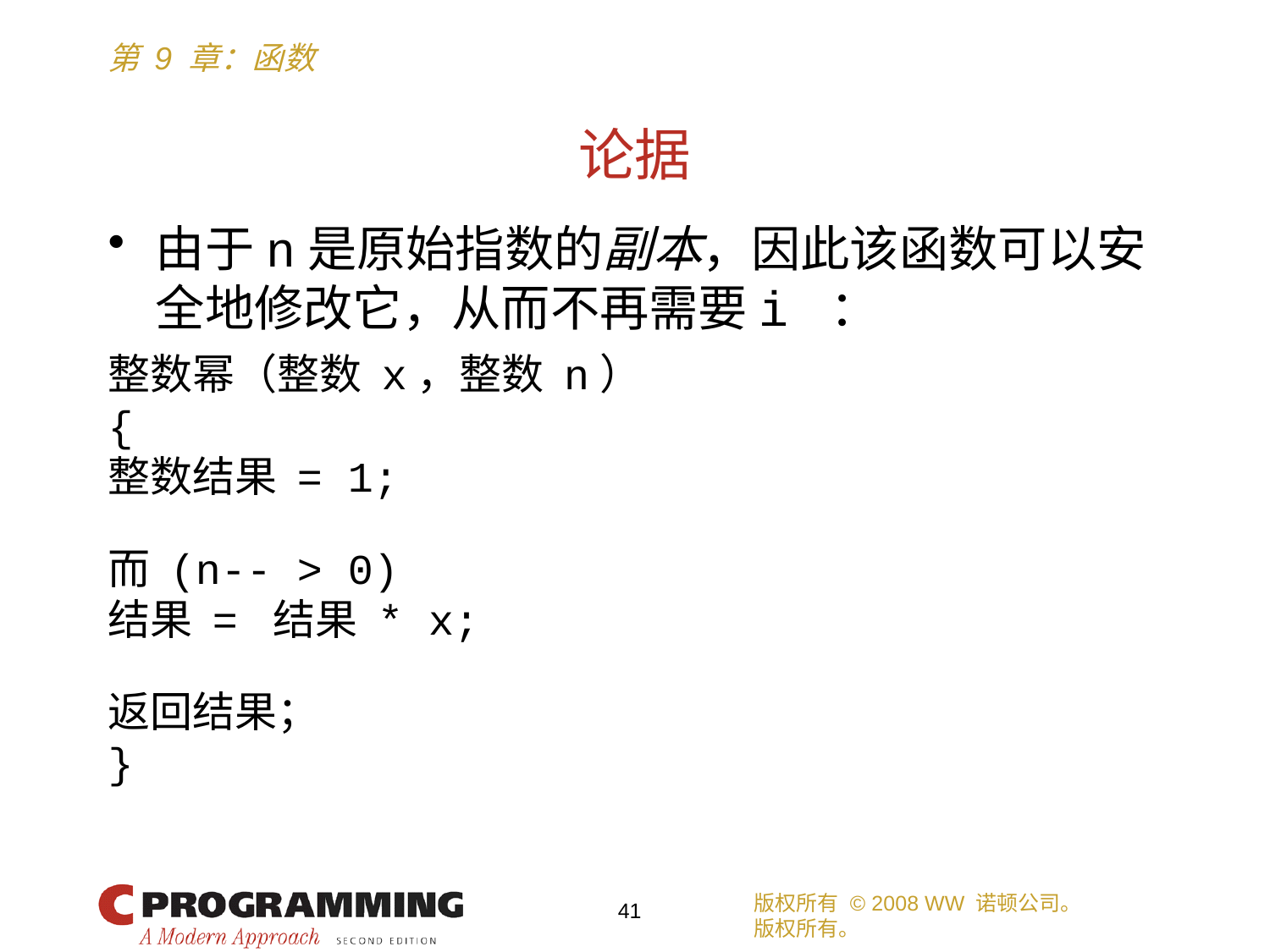

# 论据
由于n是原始指数的副本，因此该函数可以安全地修改它，从而不再需要i ：
整数幂（整数 x，整数 n）
{
整数结果 = 1;

而 (n-- > 0)
结果 = 结果 * x;

返回结果；
}
版权所有 © 2008 WW 诺顿公司。
版权所有。
41